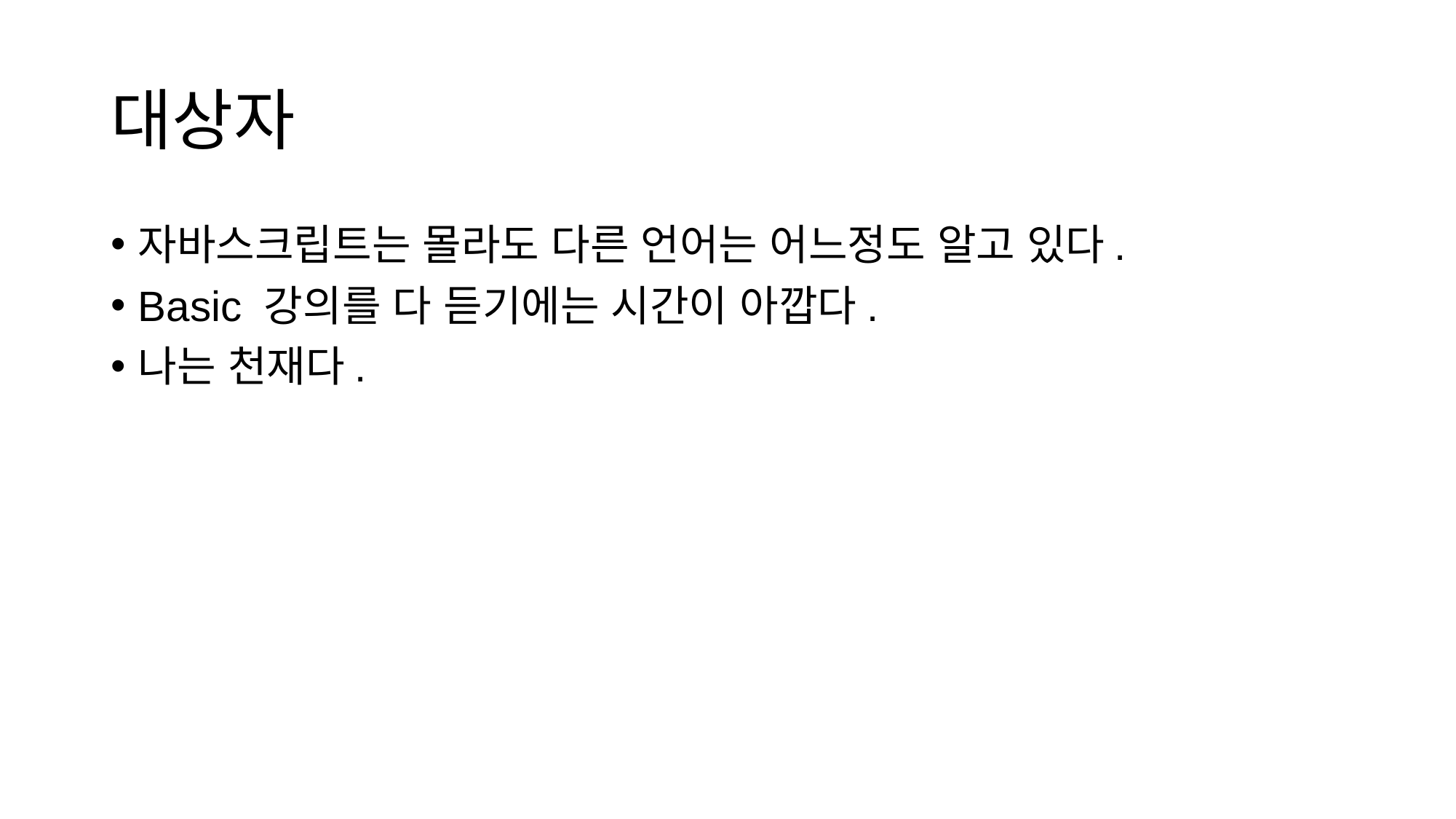

# 대상자
자바스크립트는 몰라도 다른 언어는 어느정도 알고 있다.
Basic 강의를 다 듣기에는 시간이 아깝다.
나는 천재다.